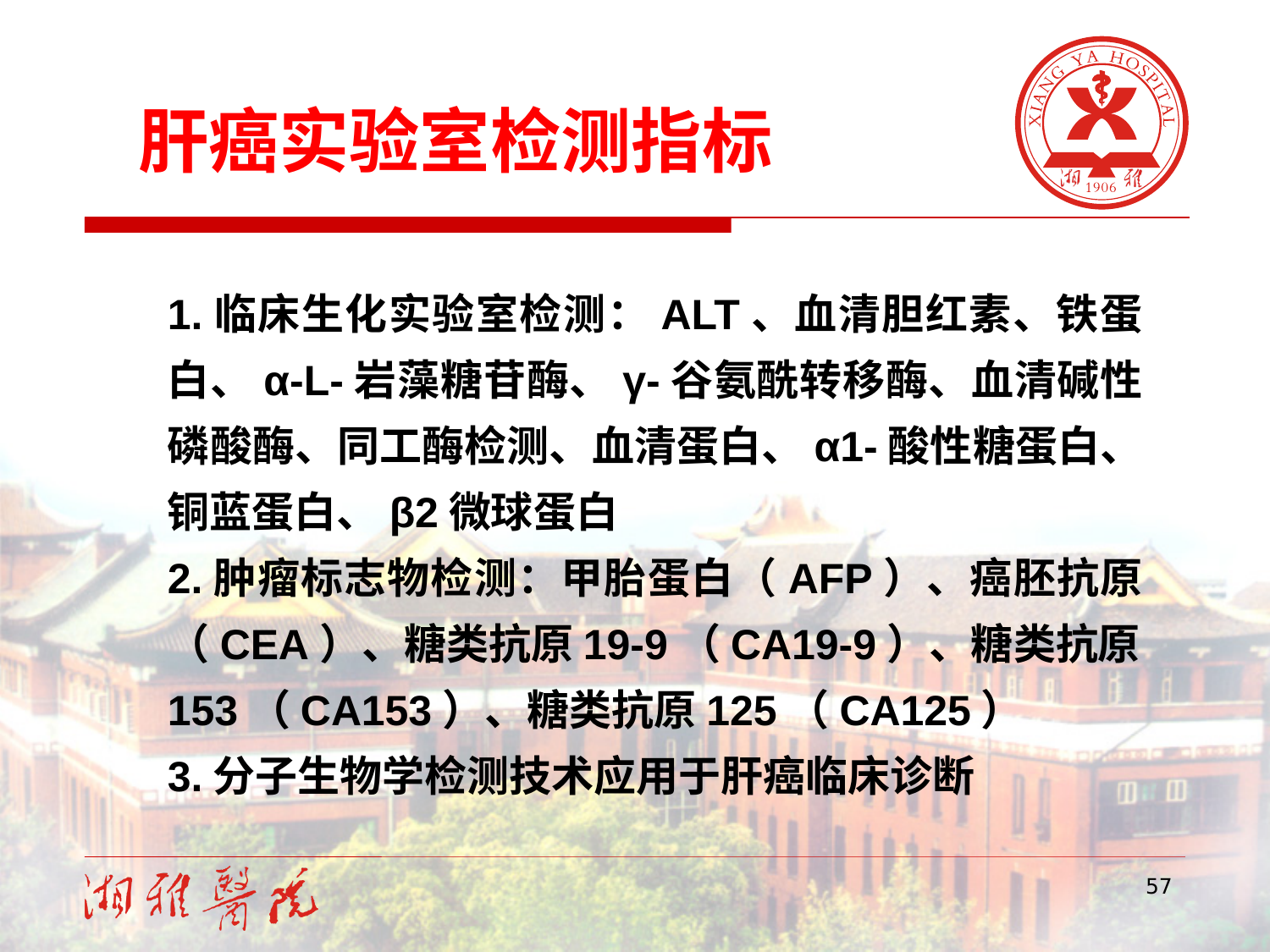

肝癌实验室检测指标
1.临床生化实验室检测：ALT、血清胆红素、铁蛋白、α-L-岩藻糖苷酶、γ-谷氨酰转移酶、血清碱性磷酸酶、同工酶检测、血清蛋白、α1-酸性糖蛋白、铜蓝蛋白、β2微球蛋白
2.肿瘤标志物检测：甲胎蛋白（AFP）、癌胚抗原（CEA）、糖类抗原19-9（CA19-9）、糖类抗原153（CA153）、糖类抗原125（CA125）
3.分子生物学检测技术应用于肝癌临床诊断
57